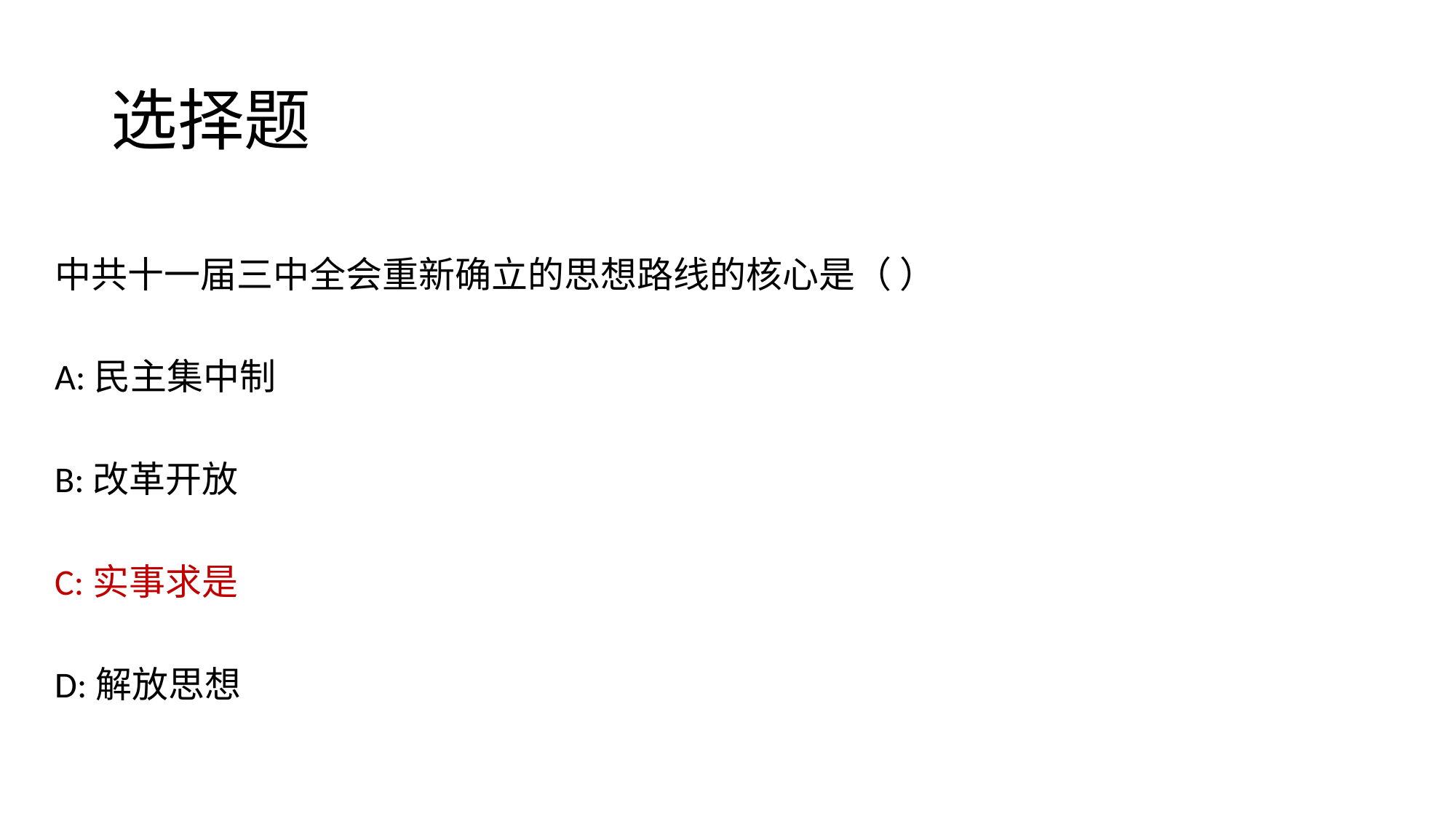

# 选择题
中共十一届三中全会重新确立的思想路线的核心是（ ）
A:民主集中制
B:改革开放
C:实事求是
D:解放思想